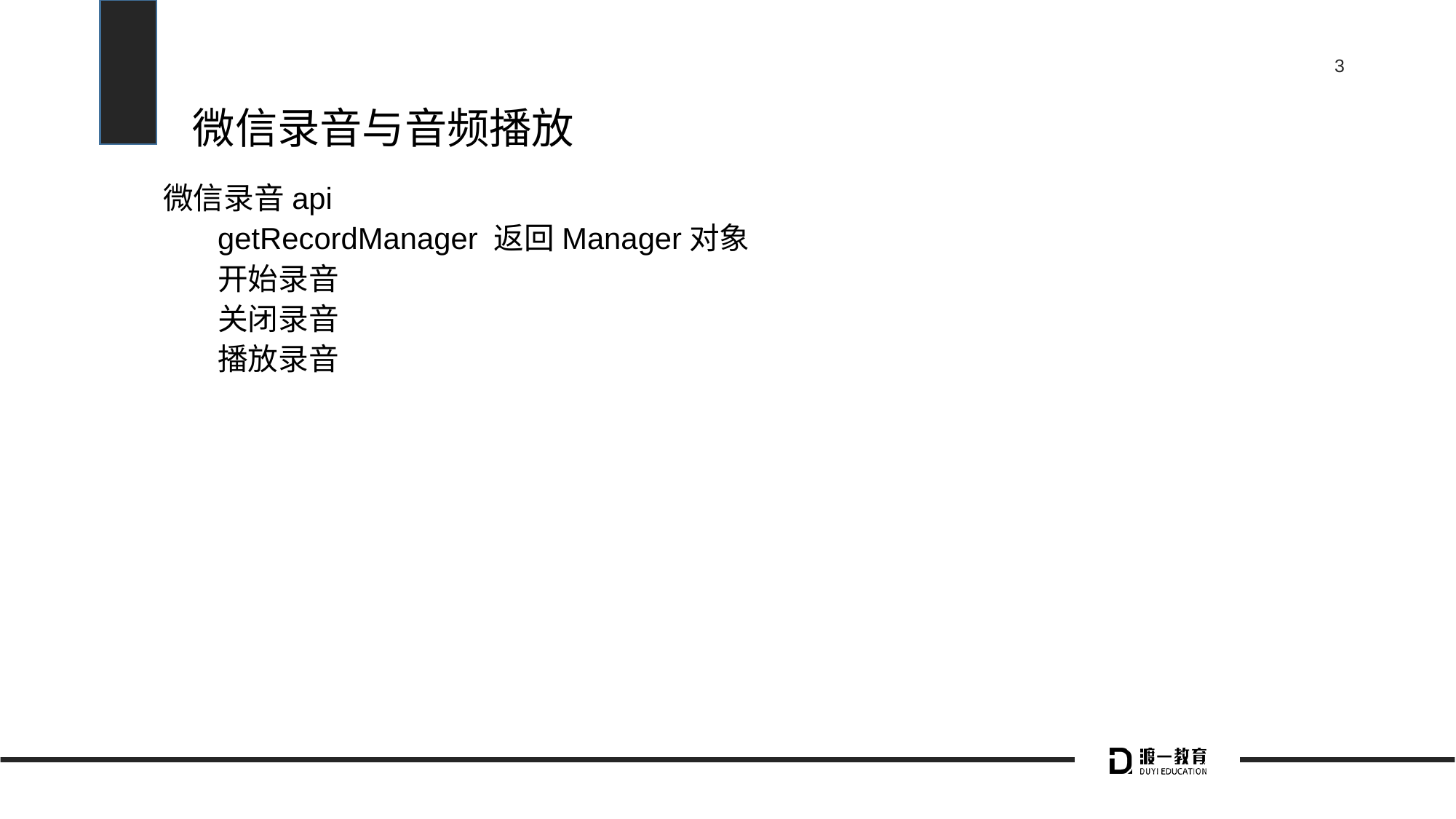

# 微信录音与音频播放
微信录音api
getRecordManager 返回Manager对象
开始录音
关闭录音
播放录音